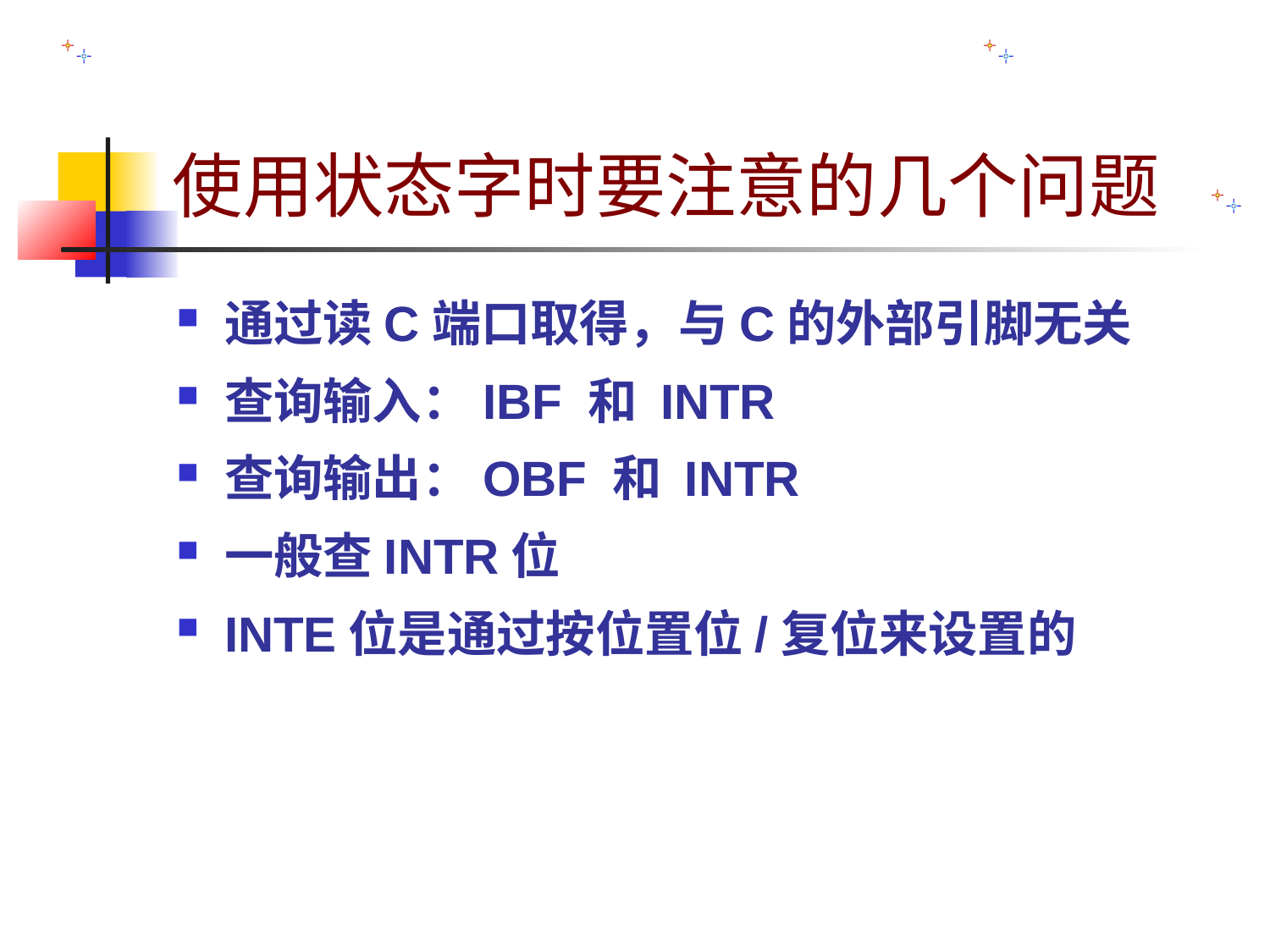

# 使用状态字时要注意的几个问题
通过读C端口取得，与C的外部引脚无关
查询输入：IBF 和 INTR
查询输出：OBF 和 INTR
一般查INTR位
INTE位是通过按位置位/复位来设置的